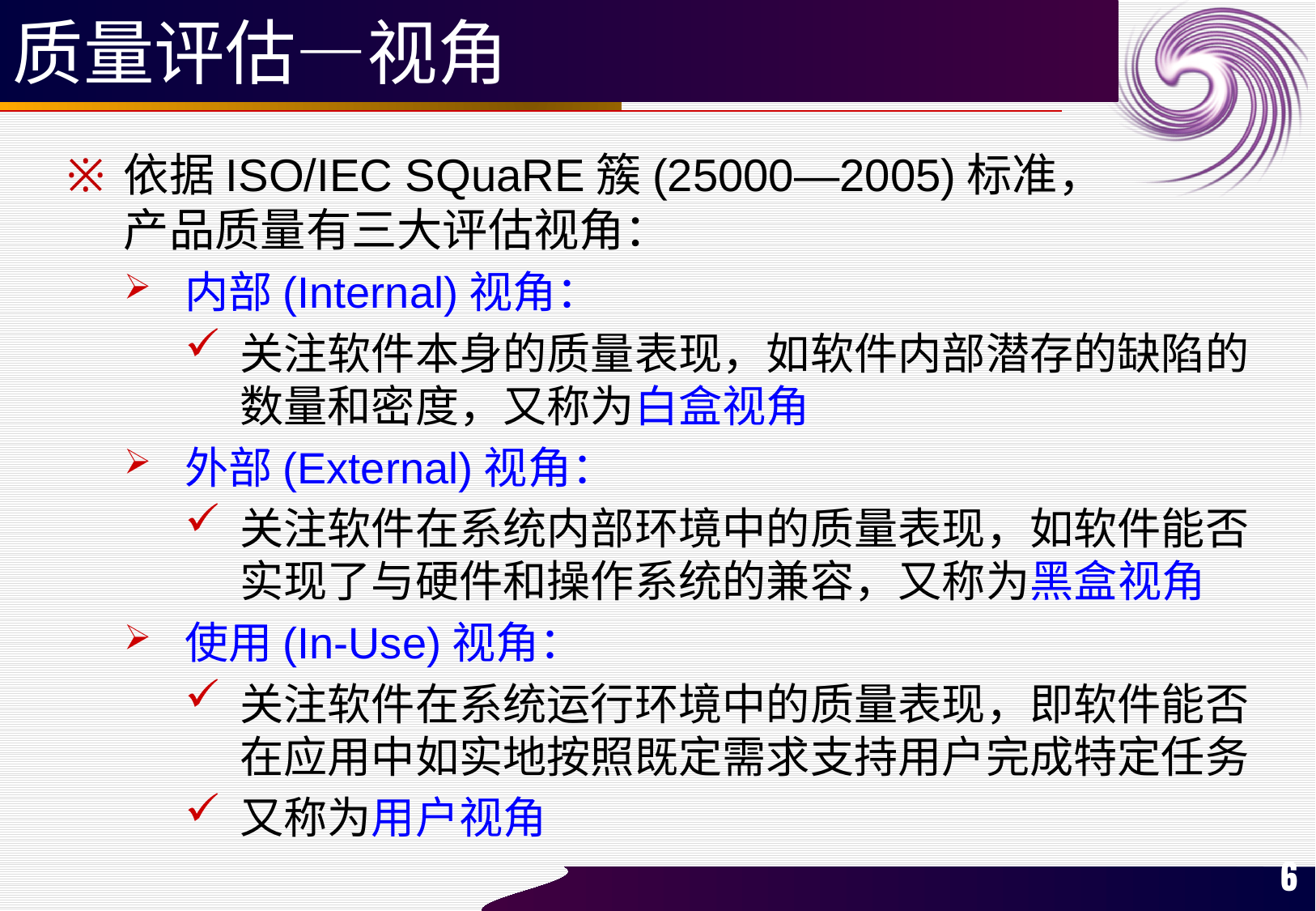

# 质量评估—视角
依据ISO/IEC SQuaRE簇(25000—2005)标准，
产品质量有三大评估视角：
内部(Internal)视角：
关注软件本身的质量表现，如软件内部潜存的缺陷的数量和密度，又称为白盒视角
外部(External)视角：
关注软件在系统内部环境中的质量表现，如软件能否实现了与硬件和操作系统的兼容，又称为黑盒视角
使用(In-Use)视角：
关注软件在系统运行环境中的质量表现，即软件能否在应用中如实地按照既定需求支持用户完成特定任务
又称为用户视角
6